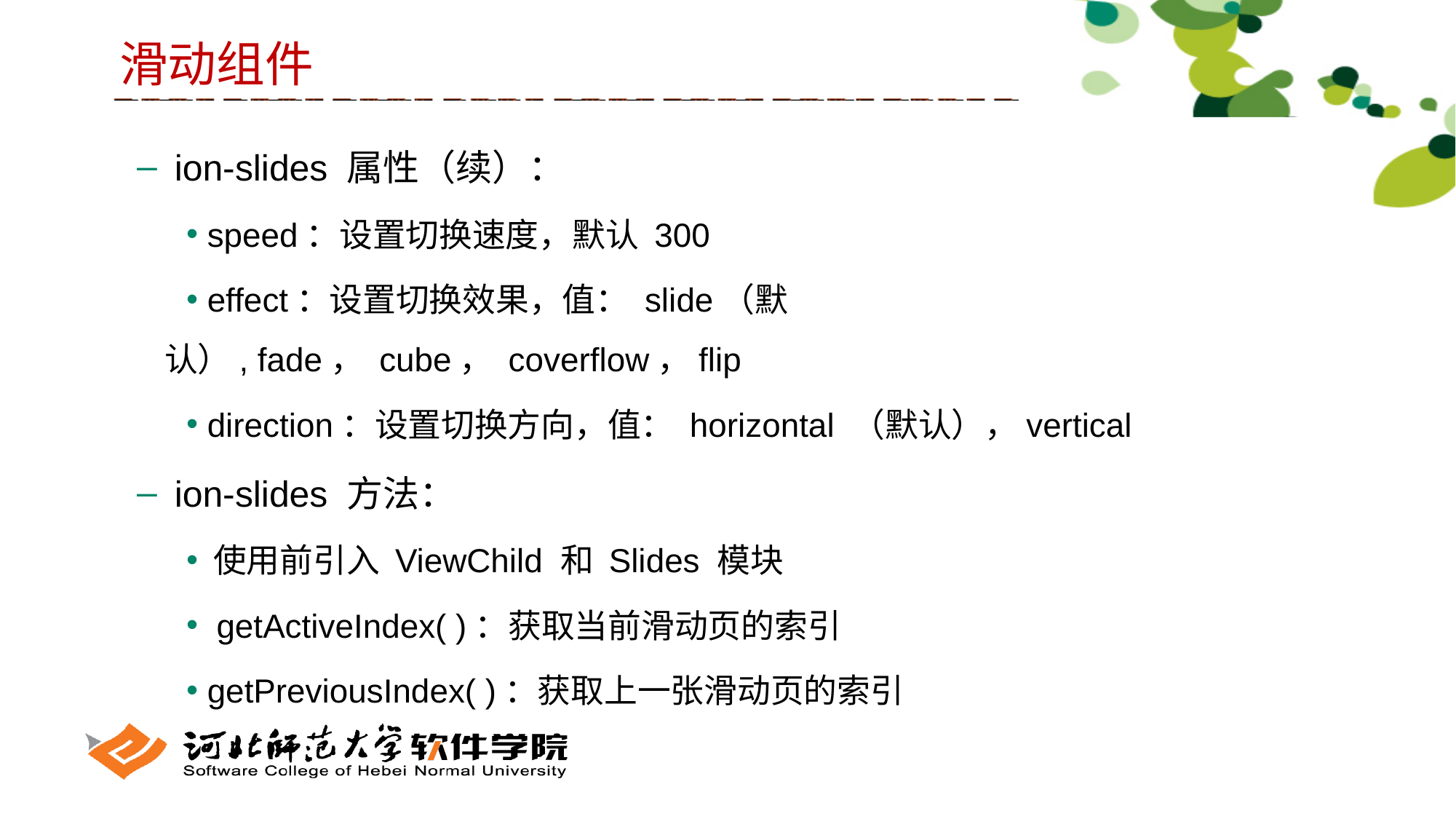

滑动组件
 ion-slides 属性（续）：
 speed：设置切换速度，默认 300
 effect：设置切换效果，值： slide（默认）, fade， cube， coverflow，flip
 direction：设置切换方向，值： horizontal （默认），vertical
 ion-slides 方法：
 使用前引入 ViewChild 和 Slides 模块
  getActiveIndex( )：获取当前滑动页的索引
 getPreviousIndex( )：获取上一张滑动页的索引